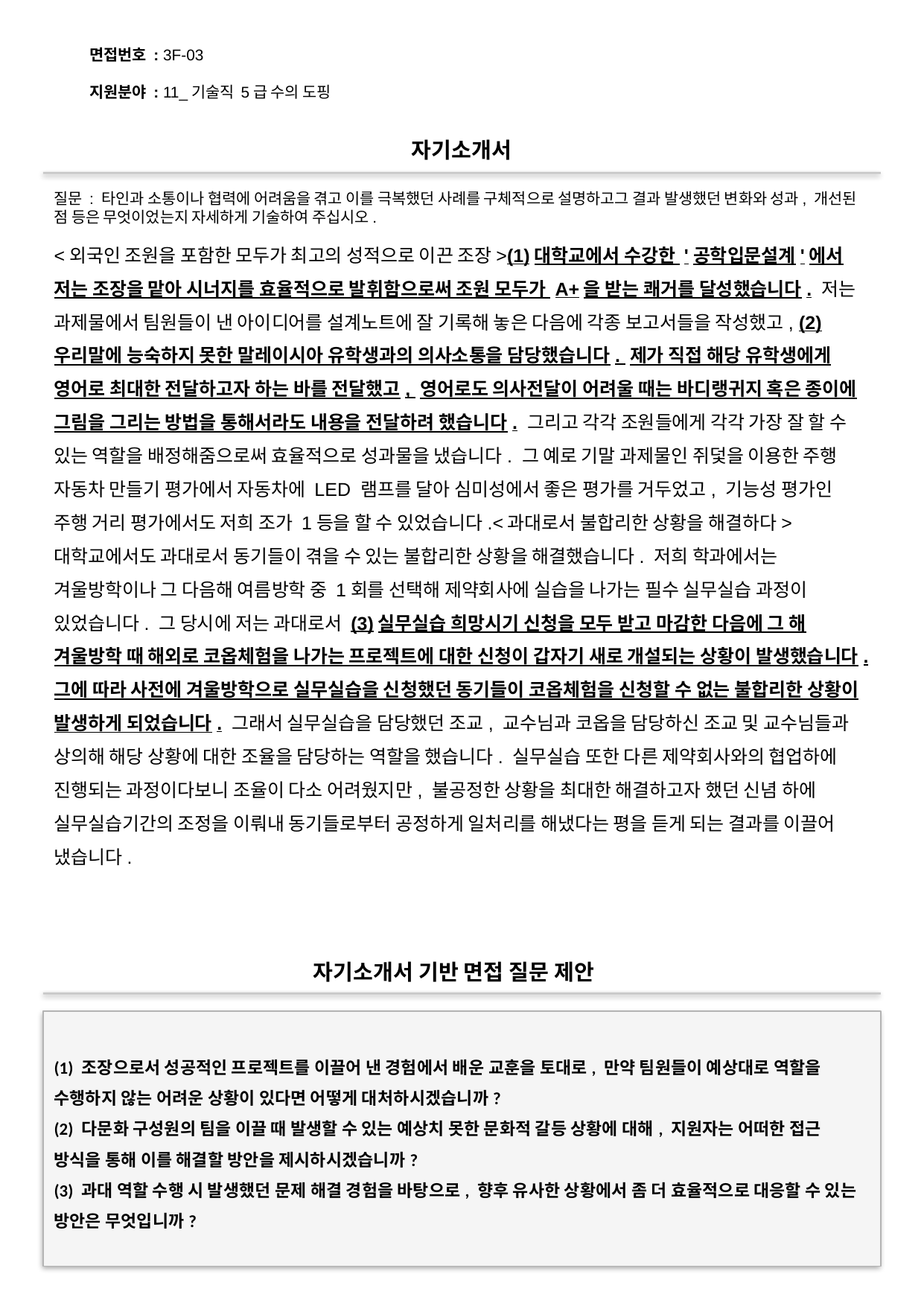

면접번호 : 3F-03

지원분야 : 11_기술직 5급 수의 도핑
#

자기소개서

질문 : 타인과 소통이나 협력에 어려움을 겪고 이를 극복했던 사례를 구체적으로 설명하고그 결과 발생했던 변화와 성과, 개선된 점 등은 무엇이었는지 자세하게 기술하여 주십시오.

<외국인 조원을 포함한 모두가 최고의 성적으로 이끈 조장>(1)대학교에서 수강한 '공학입문설계'에서 저는 조장을 맡아 시너지를 효율적으로 발휘함으로써 조원 모두가 A+을 받는 쾌거를 달성했습니다. 저는 과제물에서 팀원들이 낸 아이디어를 설계노트에 잘 기록해 놓은 다음에 각종 보고서들을 작성했고, (2)우리말에 능숙하지 못한 말레이시아 유학생과의 의사소통을 담당했습니다. 제가 직접 해당 유학생에게 영어로 최대한 전달하고자 하는 바를 전달했고, 영어로도 의사전달이 어려울 때는 바디랭귀지 혹은 종이에 그림을 그리는 방법을 통해서라도 내용을 전달하려 했습니다. 그리고 각각 조원들에게 각각 가장 잘 할 수 있는 역할을 배정해줌으로써 효율적으로 성과물을 냈습니다. 그 예로 기말 과제물인 쥐덫을 이용한 주행 자동차 만들기 평가에서 자동차에 LED 램프를 달아 심미성에서 좋은 평가를 거두었고, 기능성 평가인 주행 거리 평가에서도 저희 조가 1등을 할 수 있었습니다.<과대로서 불합리한 상황을 해결하다>대학교에서도 과대로서 동기들이 겪을 수 있는 불합리한 상황을 해결했습니다. 저희 학과에서는 겨울방학이나 그 다음해 여름방학 중 1회를 선택해 제약회사에 실습을 나가는 필수 실무실습 과정이 있었습니다. 그 당시에 저는 과대로서 (3)실무실습 희망시기 신청을 모두 받고 마감한 다음에 그 해 겨울방학 때 해외로 코옵체험을 나가는 프로젝트에 대한 신청이 갑자기 새로 개설되는 상황이 발생했습니다. 그에 따라 사전에 겨울방학으로 실무실습을 신청했던 동기들이 코옵체험을 신청할 수 없는 불합리한 상황이 발생하게 되었습니다. 그래서 실무실습을 담당했던 조교, 교수님과 코옵을 담당하신 조교 및 교수님들과 상의해 해당 상황에 대한 조율을 담당하는 역할을 했습니다. 실무실습 또한 다른 제약회사와의 협업하에 진행되는 과정이다보니 조율이 다소 어려웠지만, 불공정한 상황을 최대한 해결하고자 했던 신념 하에 실무실습기간의 조정을 이뤄내 동기들로부터 공정하게 일처리를 해냈다는 평을 듣게 되는 결과를 이끌어 냈습니다.

자기소개서 기반 면접 질문 제안

(1) 조장으로서 성공적인 프로젝트를 이끌어 낸 경험에서 배운 교훈을 토대로, 만약 팀원들이 예상대로 역할을 수행하지 않는 어려운 상황이 있다면 어떻게 대처하시겠습니까?
(2) 다문화 구성원의 팀을 이끌 때 발생할 수 있는 예상치 못한 문화적 갈등 상황에 대해, 지원자는 어떠한 접근 방식을 통해 이를 해결할 방안을 제시하시겠습니까?
(3) 과대 역할 수행 시 발생했던 문제 해결 경험을 바탕으로, 향후 유사한 상황에서 좀 더 효율적으로 대응할 수 있는 방안은 무엇입니까?